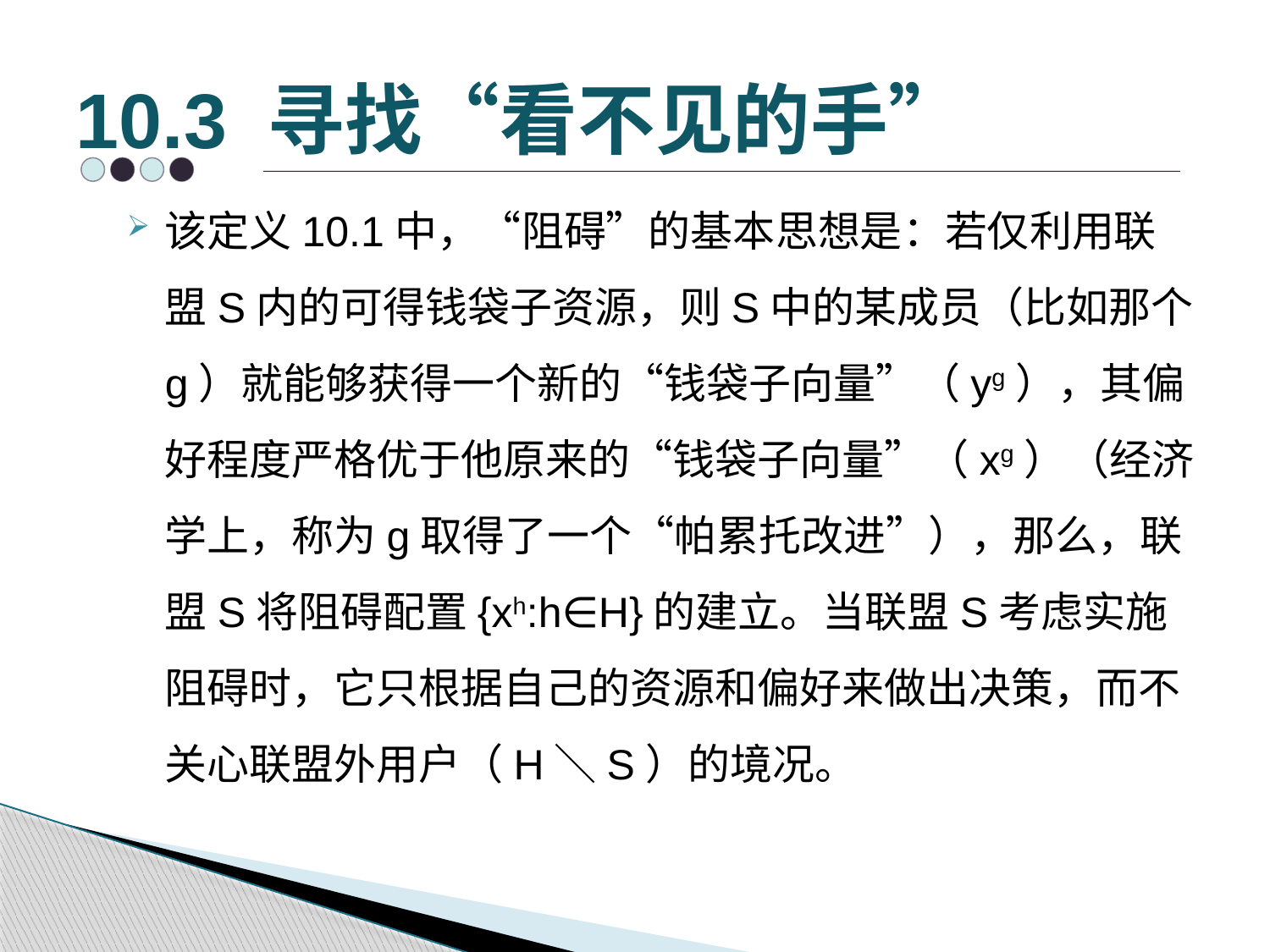

# 10.3 寻找“看不见的手”

该定义10.1中，“阻碍”的基本思想是：若仅利用联盟S内的可得钱袋子资源，则S中的某成员（比如那个g）就能够获得一个新的“钱袋子向量”（yg），其偏好程度严格优于他原来的“钱袋子向量”（xg）（经济学上，称为g取得了一个“帕累托改进”），那么，联盟S将阻碍配置{xh:h∈H}的建立。当联盟S考虑实施阻碍时，它只根据自己的资源和偏好来做出决策，而不关心联盟外用户（H＼S）的境况。